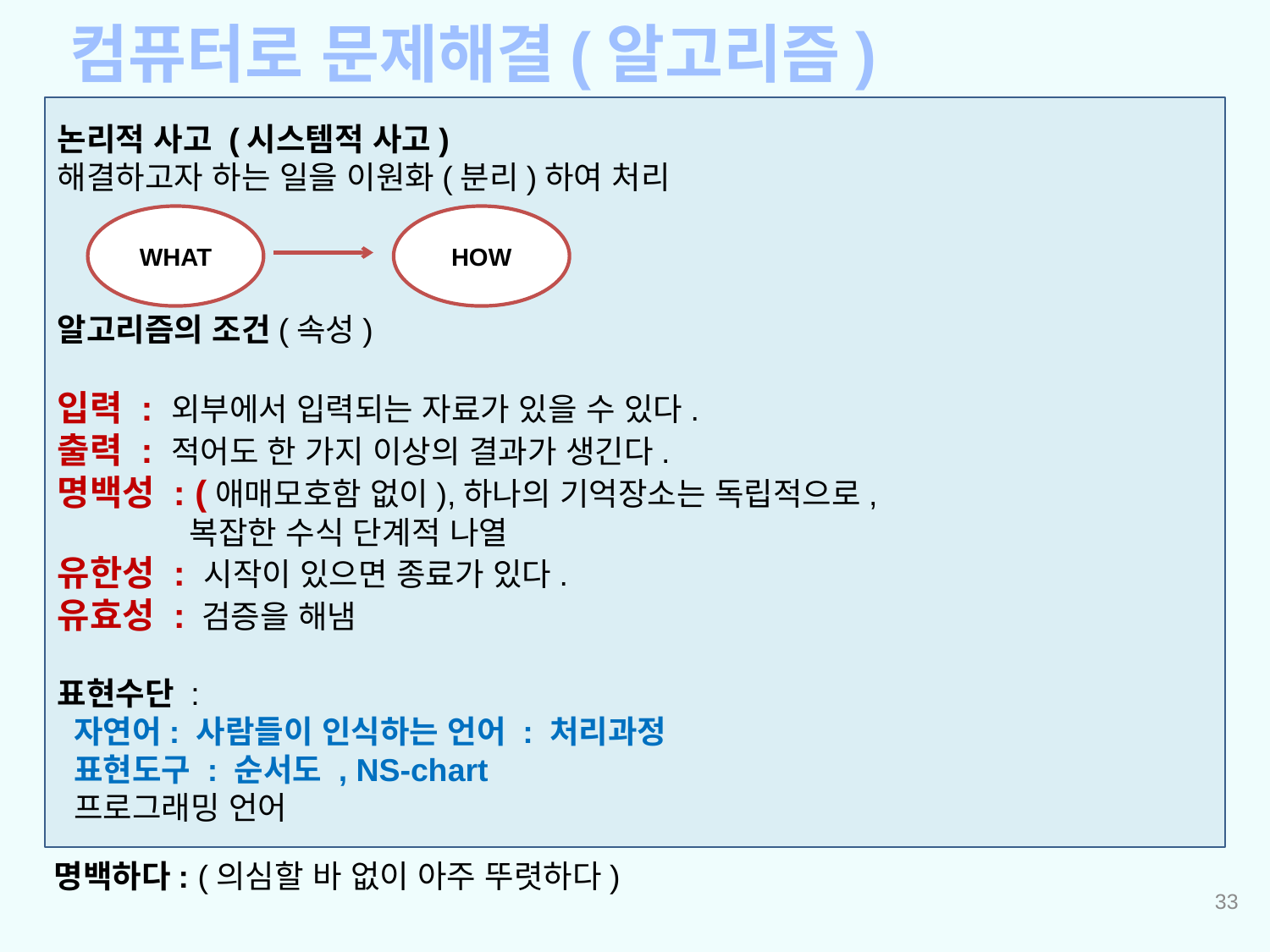

컴퓨터로 문제해결(알고리즘)
논리적 사고 (시스템적 사고)
해결하고자 하는 일을 이원화(분리)하여 처리

알고리즘의 조건(속성)

입력 : 외부에서 입력되는 자료가 있을 수 있다.
출력 : 적어도 한 가지 이상의 결과가 생긴다.
명백성 : (애매모호함 없이),하나의 기억장소는 독립적으로,
              복잡한 수식 단계적 나열
유한성 : 시작이 있으면 종료가 있다.
유효성 : 검증을 해냄

표현수단 :
 자연어: 사람들이 인식하는 언어 : 처리과정
 표현도구 : 순서도 , NS-chart
 프로그래밍 언어
WHAT
HOW
명백하다: (의심할 바 없이 아주 뚜렷하다)

33